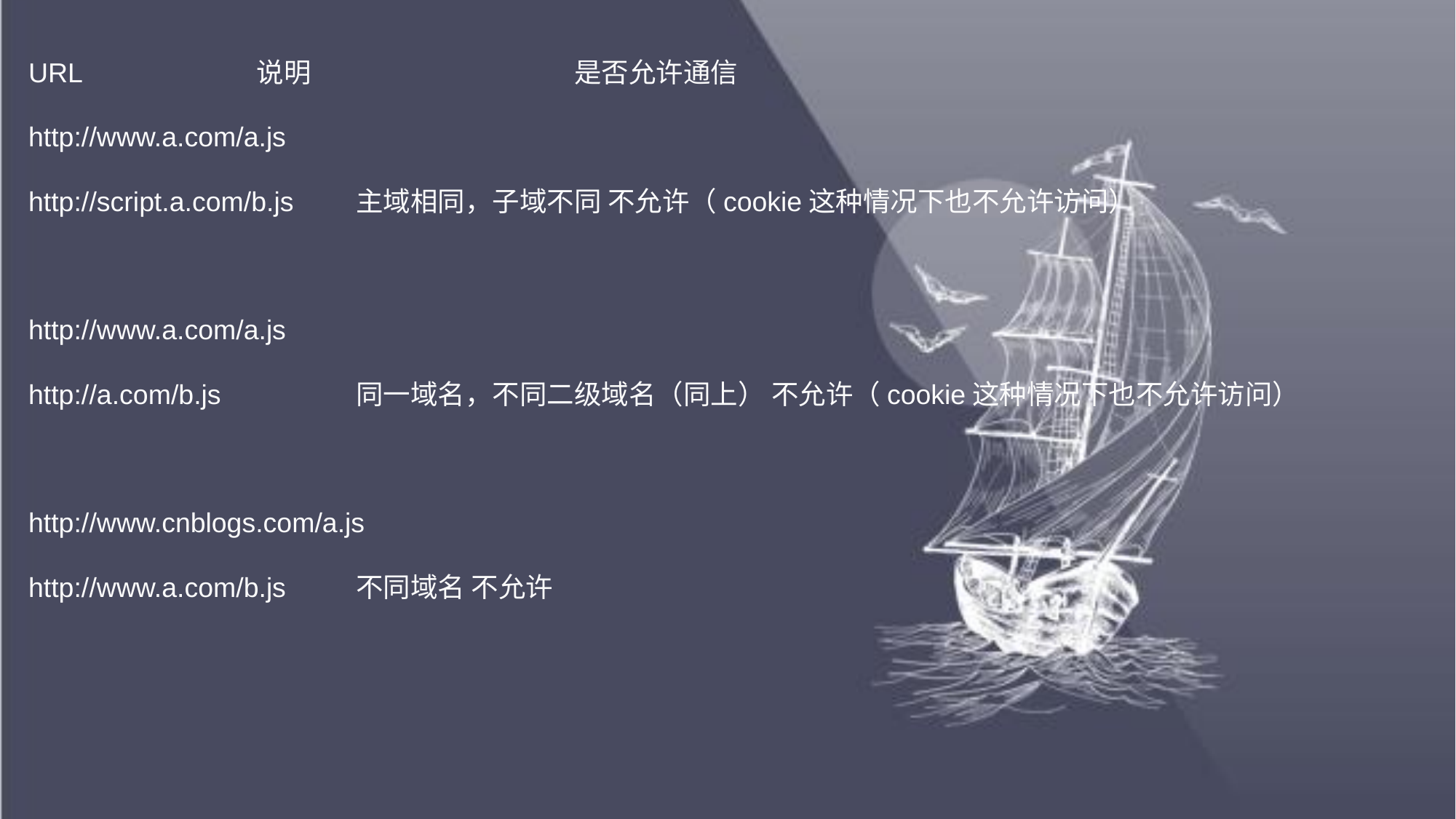

URL                      说明       			是否允许通信
http://www.a.com/a.js
http://script.a.com/b.js 	主域相同，子域不同 不允许（cookie这种情况下也不允许访问）

http://www.a.com/a.js
http://a.com/b.js 		同一域名，不同二级域名（同上） 不允许（cookie这种情况下也不允许访问）

http://www.cnblogs.com/a.js
http://www.a.com/b.js 	不同域名 不允许